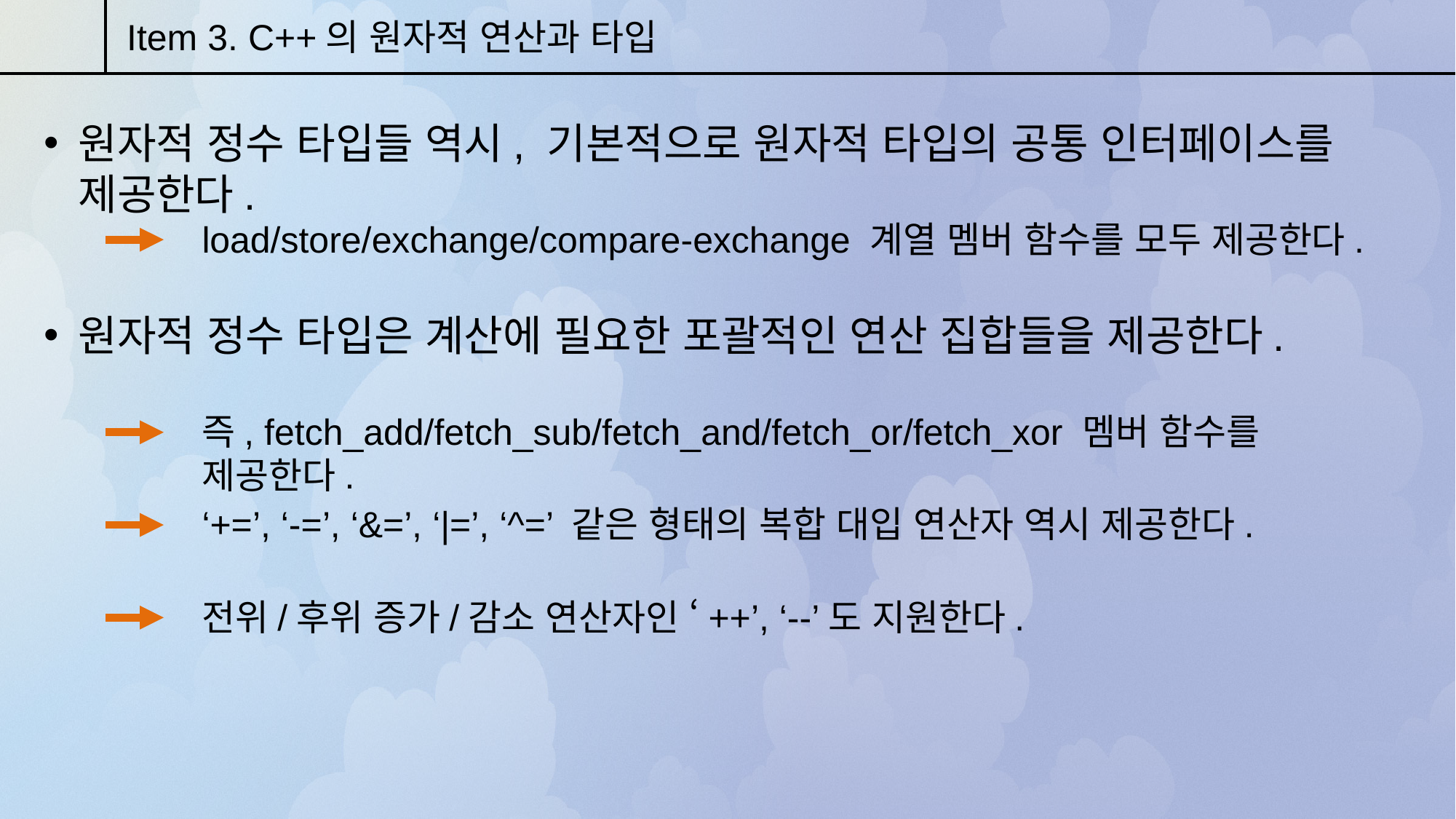

Item 3. C++의 원자적 연산과 타입
원자적 정수 타입들 역시, 기본적으로 원자적 타입의 공통 인터페이스를 제공한다.
load/store/exchange/compare-exchange 계열 멤버 함수를 모두 제공한다.
원자적 정수 타입은 계산에 필요한 포괄적인 연산 집합들을 제공한다.
즉, fetch_add/fetch_sub/fetch_and/fetch_or/fetch_xor 멤버 함수를 제공한다.
‘+=’, ‘-=’, ‘&=’, ‘|=’, ‘^=’ 같은 형태의 복합 대입 연산자 역시 제공한다.
전위/후위 증가/감소 연산자인 ‘++’, ‘--’도 지원한다.